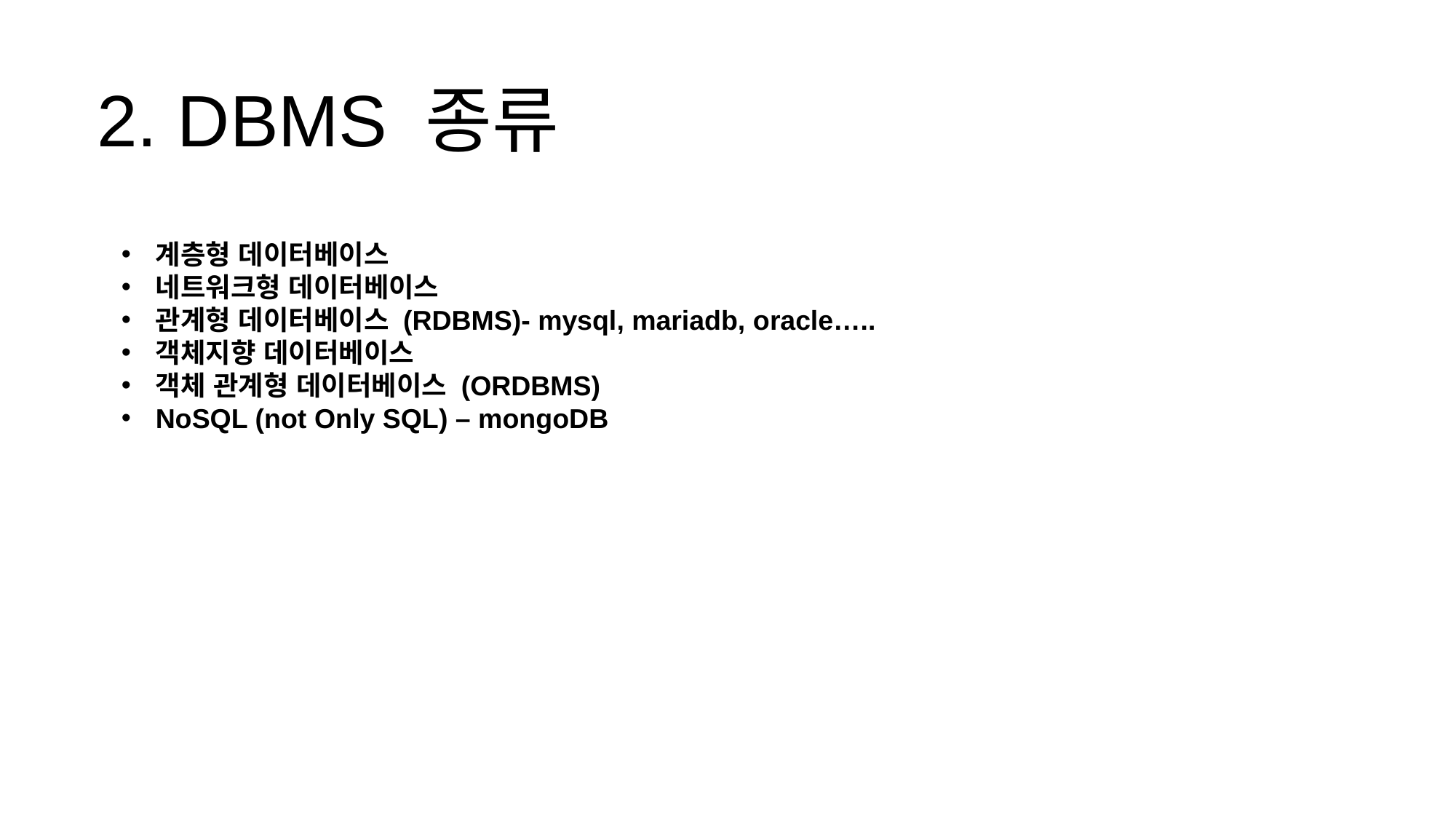

2. DBMS 종류

계층형 데이터베이스
네트워크형 데이터베이스
관계형 데이터베이스 (RDBMS)- mysql, mariadb, oracle…..
객체지향 데이터베이스
객체 관계형 데이터베이스 (ORDBMS)
NoSQL (not Only SQL) – mongoDB